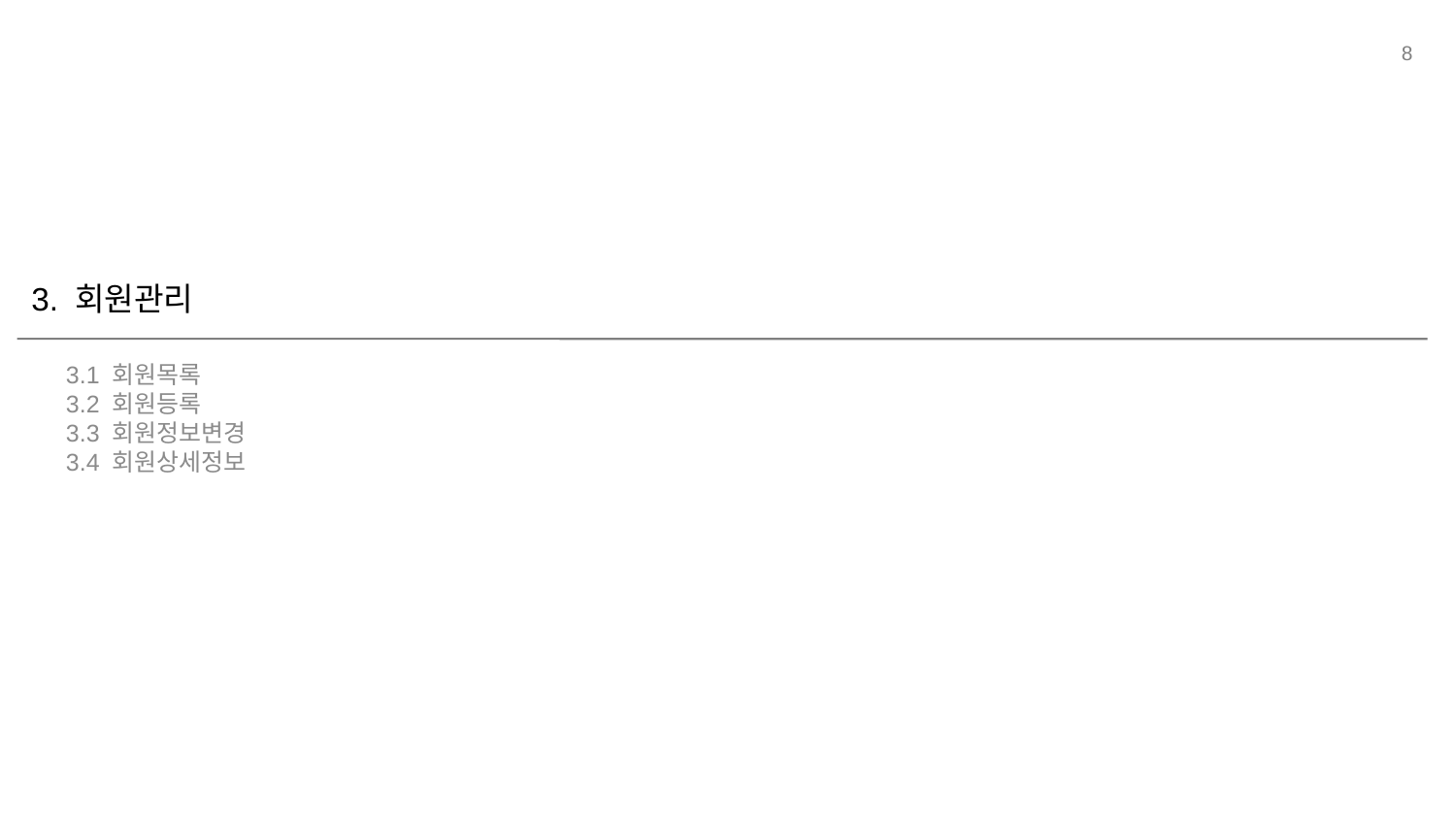

8
# 3. 회원관리
3.1 회원목록
3.2 회원등록
3.3 회원정보변경
3.4 회원상세정보